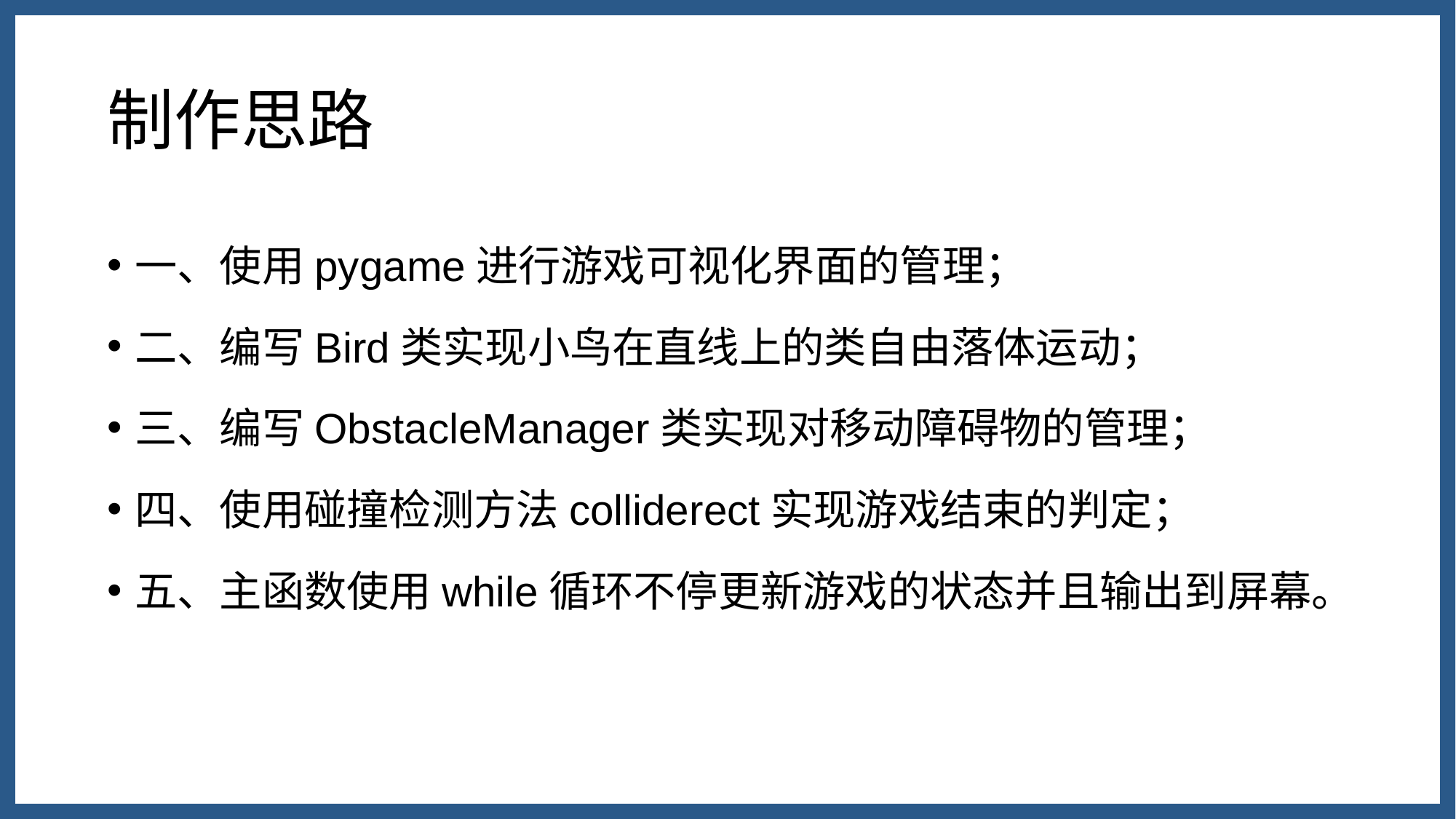

制作思路
一、使用pygame进行游戏可视化界面的管理；
二、编写Bird类实现小鸟在直线上的类自由落体运动；
三、编写ObstacleManager类实现对移动障碍物的管理；
四、使用碰撞检测方法colliderect实现游戏结束的判定；
五、主函数使用while循环不停更新游戏的状态并且输出到屏幕。